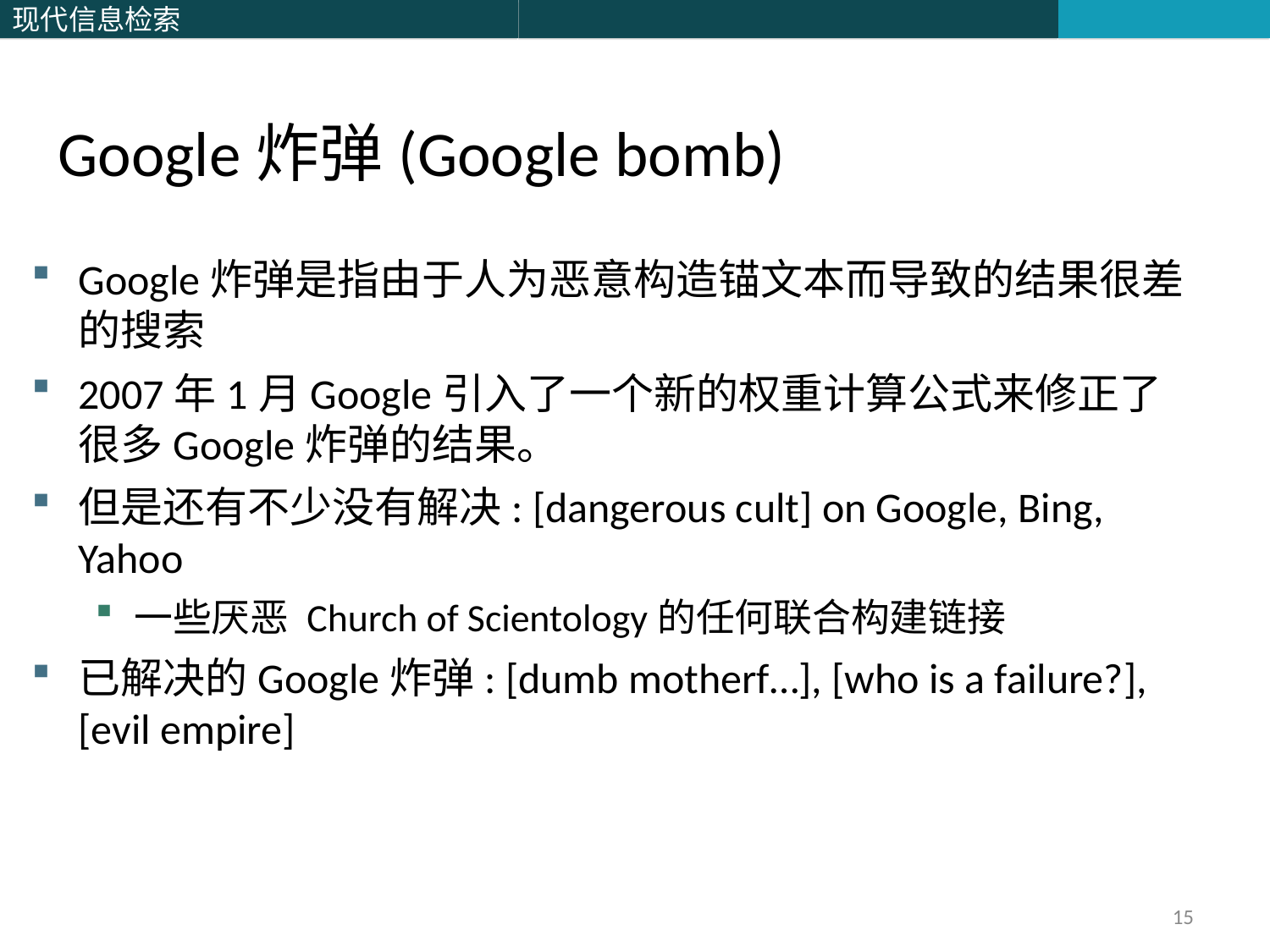

Google炸弹(Google bomb)
Google炸弹是指由于人为恶意构造锚文本而导致的结果很差的搜索
2007年1月Google引入了一个新的权重计算公式来修正了很多Google炸弹的结果。
但是还有不少没有解决: [dangerous cult] on Google, Bing, Yahoo
一些厌恶 Church of Scientology的任何联合构建链接
已解决的Google炸弹: [dumb motherf…], [who is a failure?], [evil empire]

15